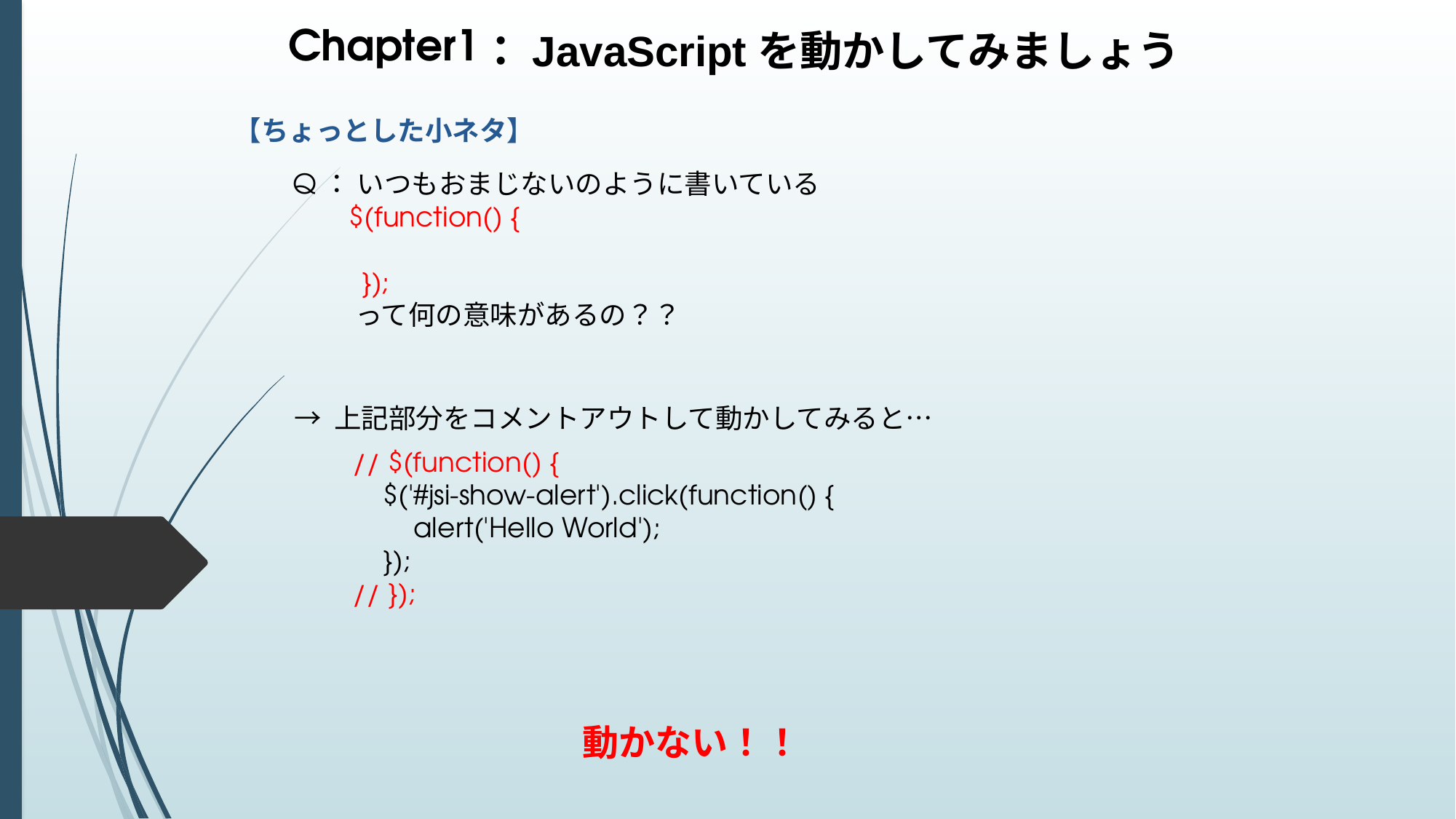

Chapter1
：JavaScriptを動かしてみましょう
【ちょっとした小ネタ】
Q： いつもおまじないのように書いている
        $(function() {

         });
         って何の意味があるの？？
→ 上記部分をコメントアウトして動かしてみると…
// $(function() {
    $('#jsi-show-alert').click(function() {
        alert('Hello World');
    });
// });
動かない！！